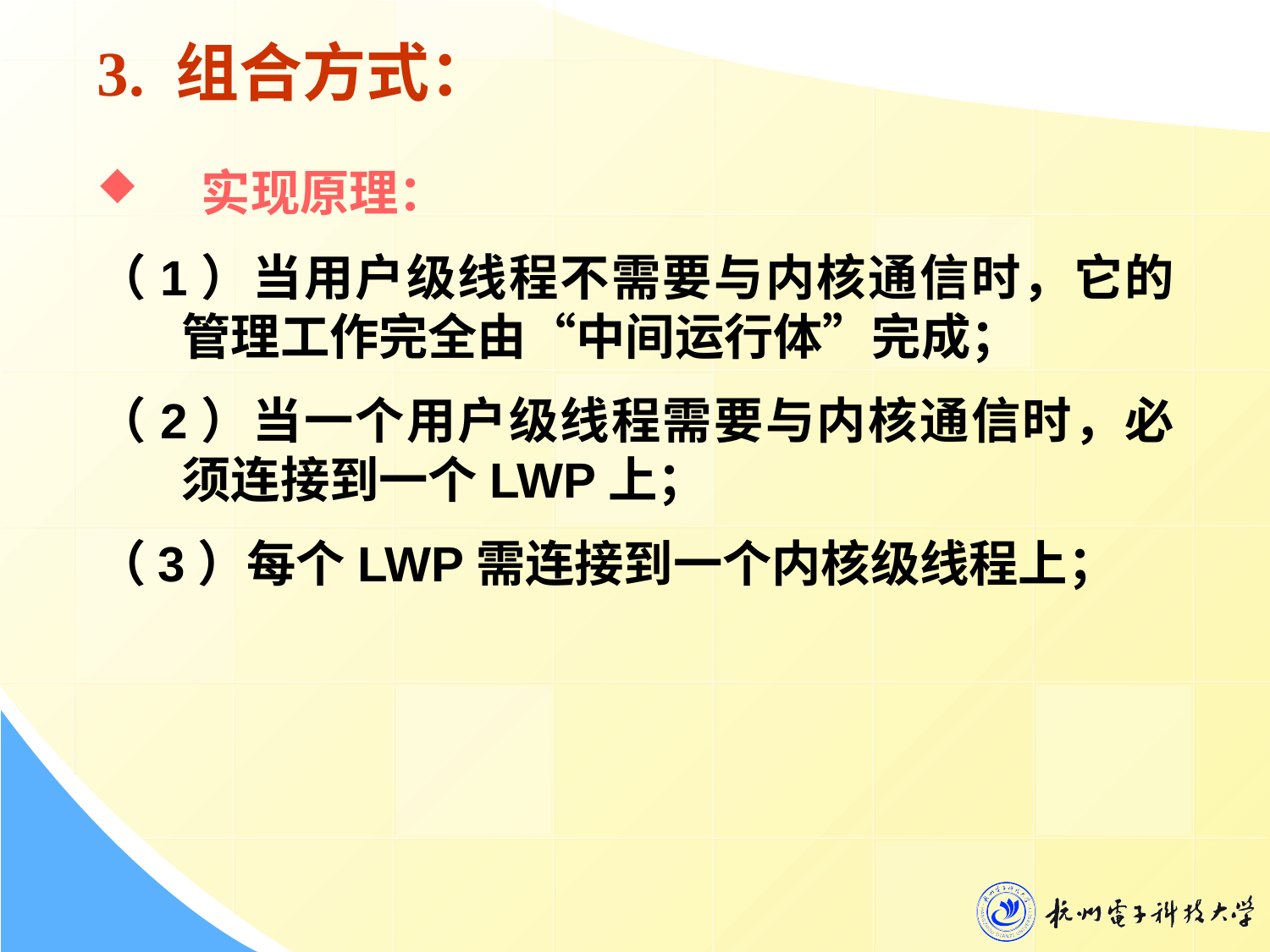

3. 组合方式：
 实现原理：
（1）当用户级线程不需要与内核通信时，它的管理工作完全由“中间运行体”完成；
（2）当一个用户级线程需要与内核通信时，必须连接到一个LWP上；
（3）每个LWP需连接到一个内核级线程上；